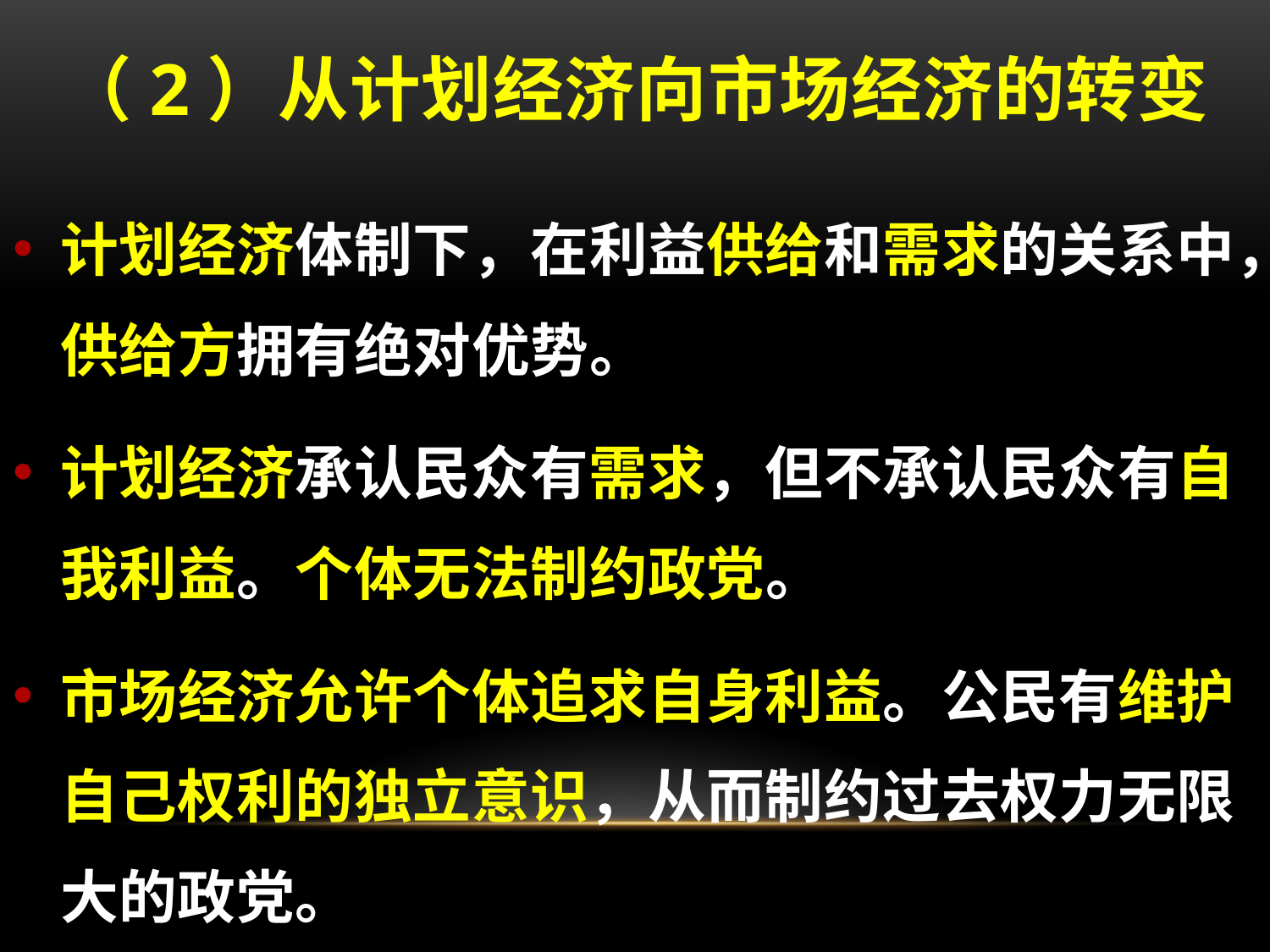

# （2）从计划经济向市场经济的转变
计划经济体制下，在利益供给和需求的关系中，供给方拥有绝对优势。
计划经济承认民众有需求，但不承认民众有自我利益。个体无法制约政党。
市场经济允许个体追求自身利益。公民有维护自己权利的独立意识，从而制约过去权力无限大的政党。